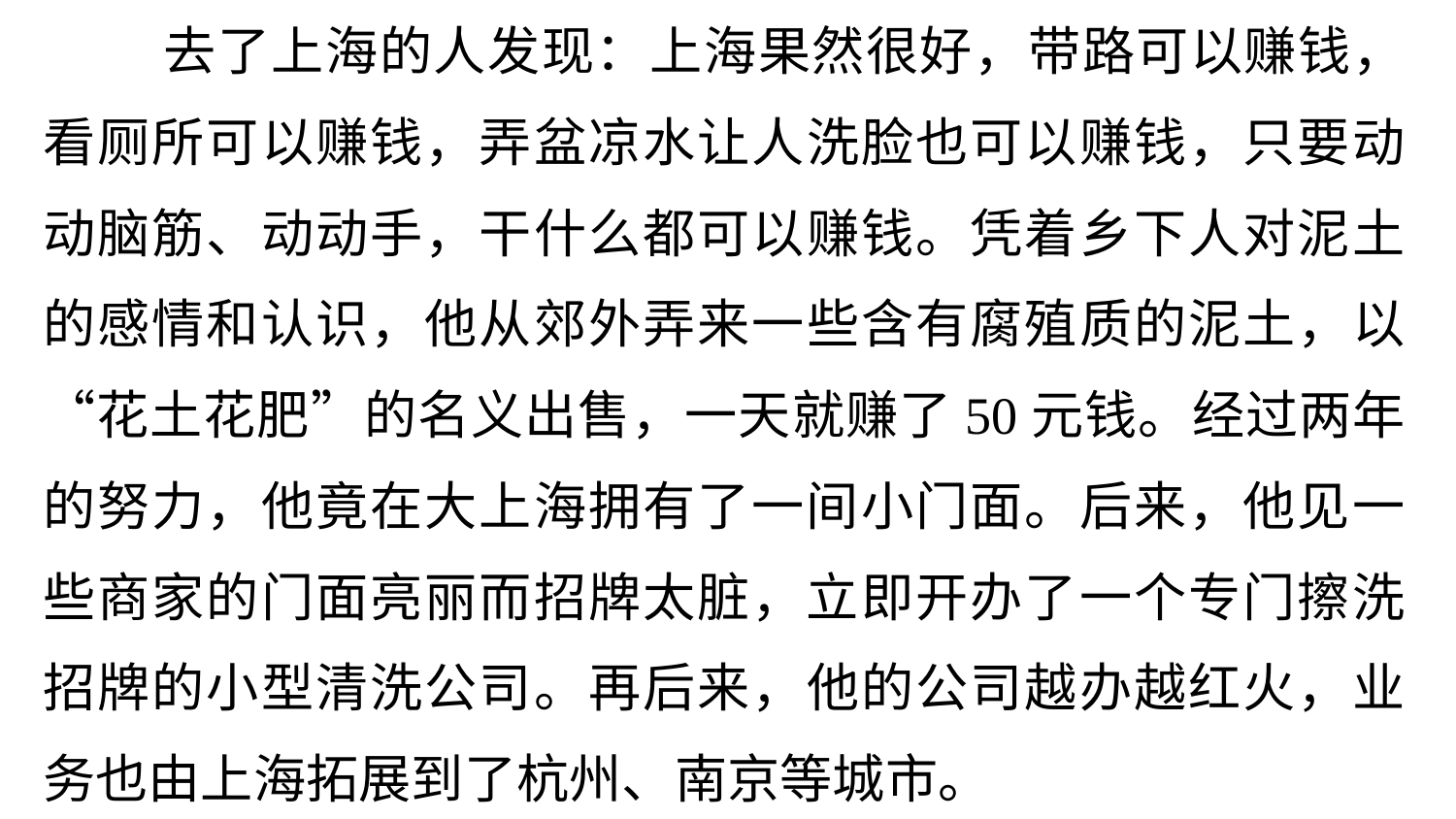

去了上海的人发现：上海果然很好，带路可以赚钱，看厕所可以赚钱，弄盆凉水让人洗脸也可以赚钱，只要动动脑筋、动动手，干什么都可以赚钱。凭着乡下人对泥土的感情和认识，他从郊外弄来一些含有腐殖质的泥土，以“花土花肥”的名义出售，一天就赚了50元钱。经过两年的努力，他竟在大上海拥有了一间小门面。后来，他见一些商家的门面亮丽而招牌太脏，立即开办了一个专门擦洗招牌的小型清洗公司。再后来，他的公司越办越红火，业务也由上海拓展到了杭州、南京等城市。